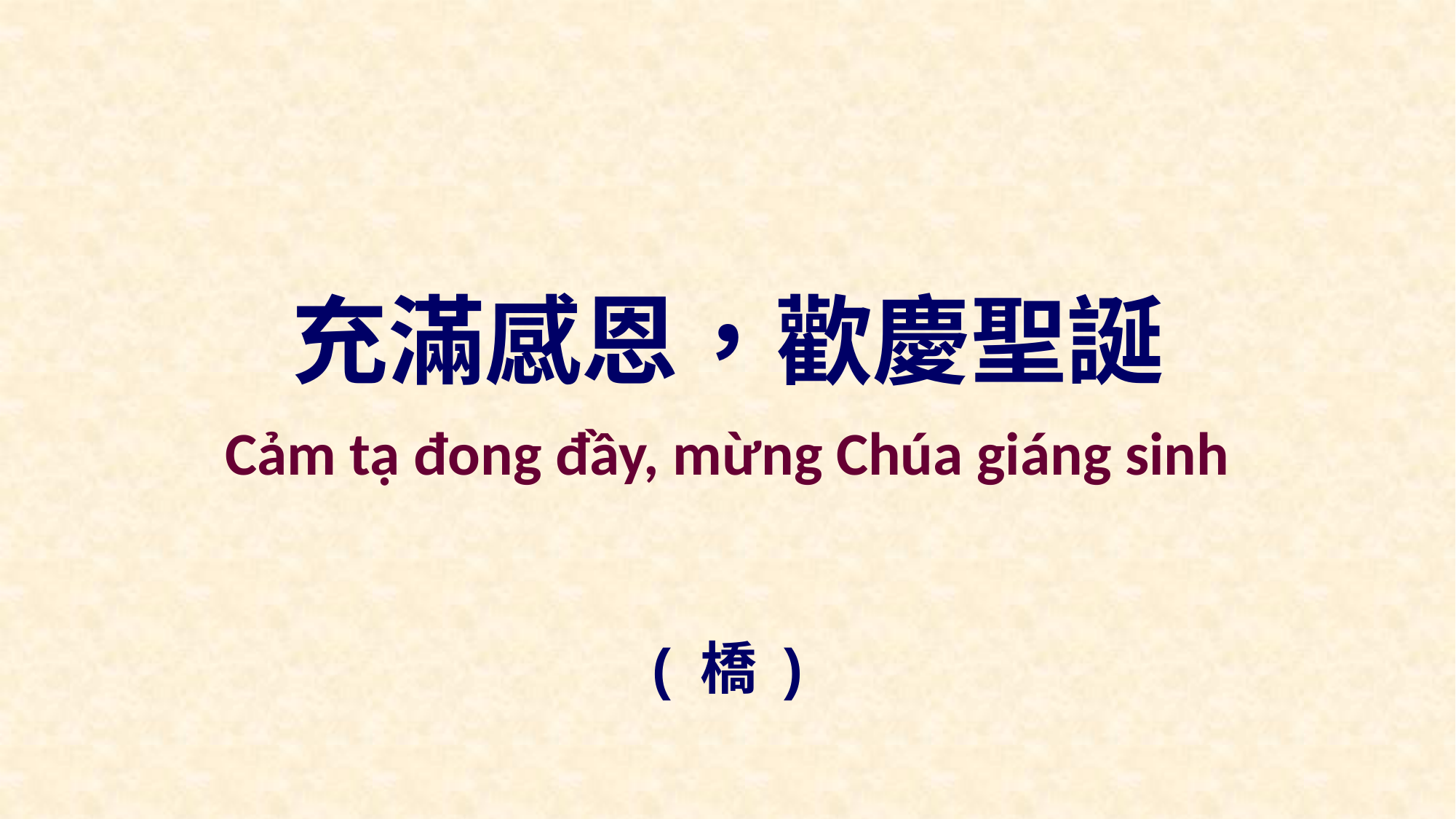

充滿感恩，歡慶聖誕
Cảm tạ đong đầy, mừng Chúa giáng sinh
( 橋 )